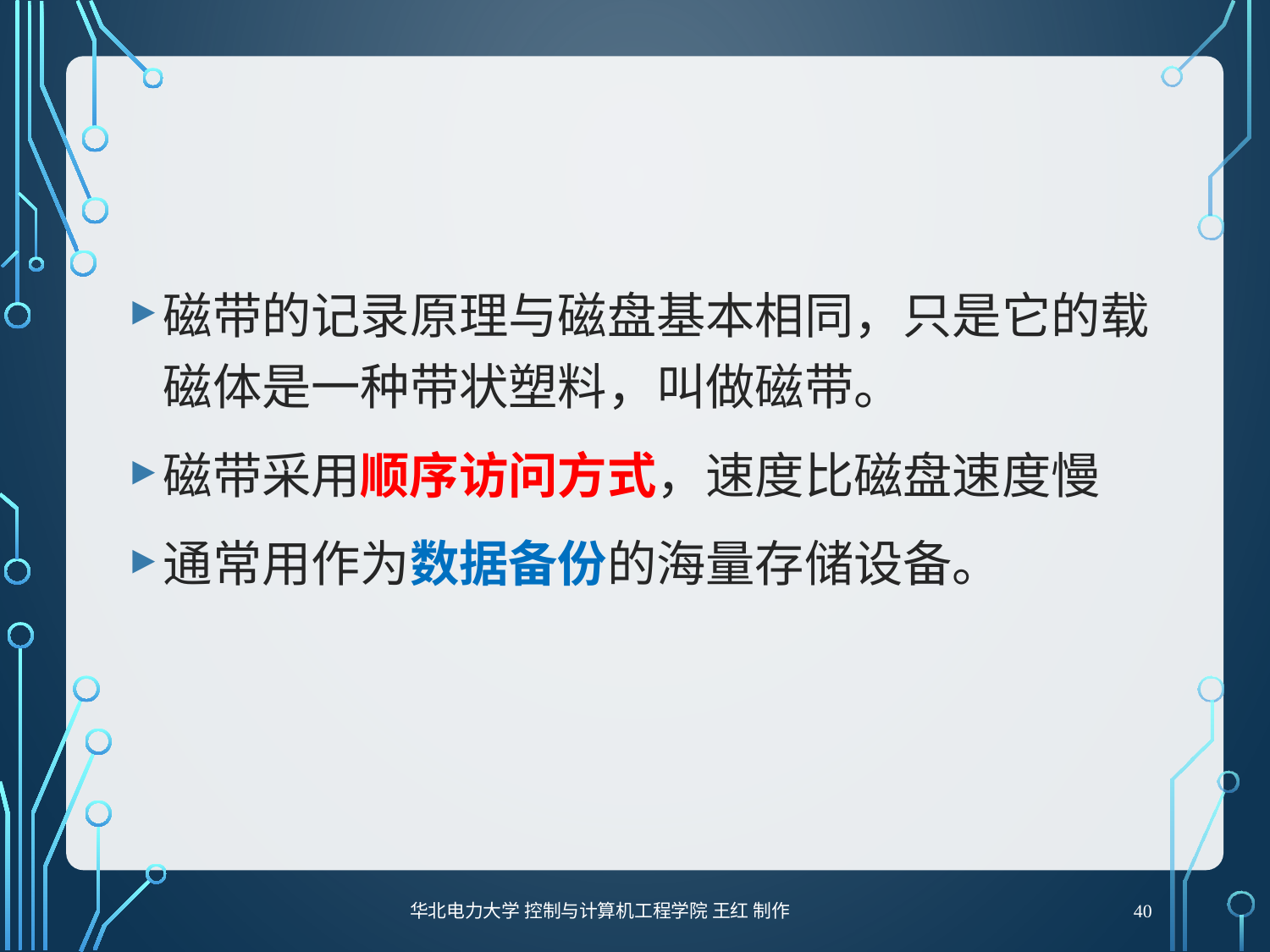

#
磁带的记录原理与磁盘基本相同，只是它的载磁体是一种带状塑料，叫做磁带。
磁带采用顺序访问方式，速度比磁盘速度慢
通常用作为数据备份的海量存储设备。
40
华北电力大学 控制与计算机工程学院 王红 制作